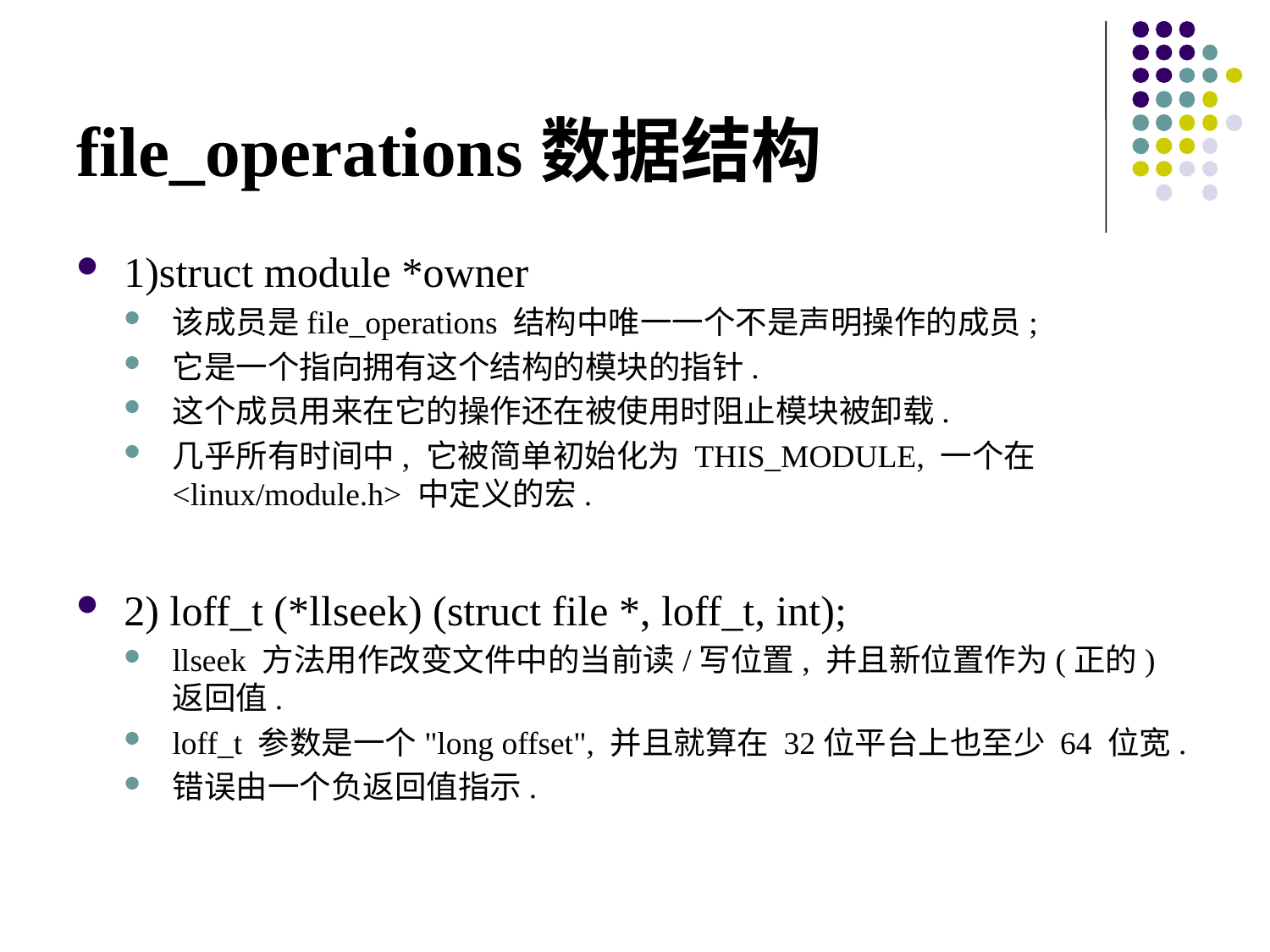

# file_operations数据结构
1)struct module *owner
该成员是file_operations 结构中唯一一个不是声明操作的成员;
它是一个指向拥有这个结构的模块的指针.
这个成员用来在它的操作还在被使用时阻止模块被卸载.
几乎所有时间中, 它被简单初始化为 THIS_MODULE, 一个在 <linux/module.h> 中定义的宏.

2) loff_t (*llseek) (struct file *, loff_t, int);
llseek 方法用作改变文件中的当前读/写位置, 并且新位置作为(正的)返回值.
loff_t 参数是一个"long offset", 并且就算在 32位平台上也至少 64 位宽.
错误由一个负返回值指示.